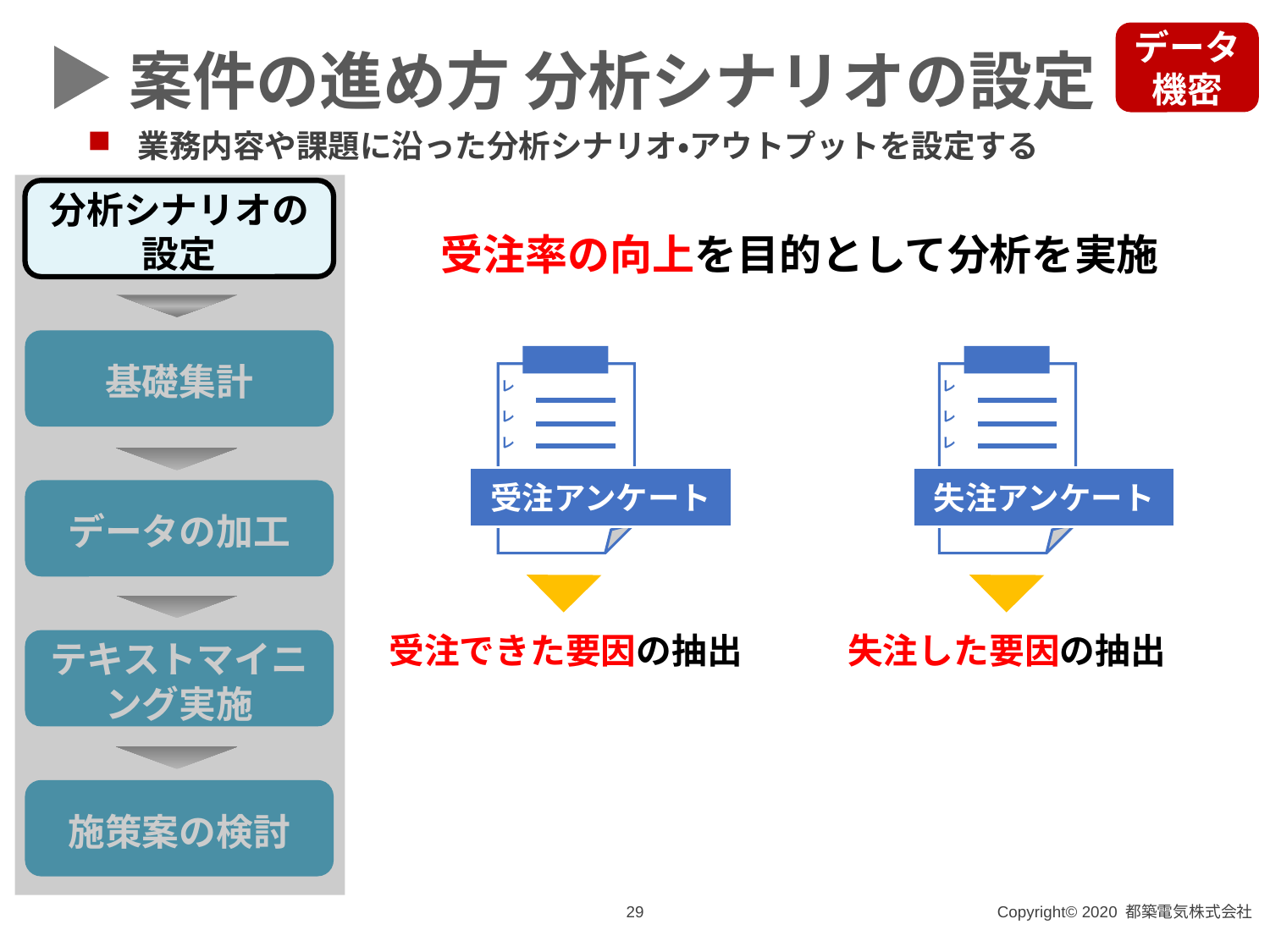

データ機密
案件の進め方 分析シナリオの設定

業務内容や課題に沿った分析シナリオ・アウトプットを設定する

分析シナリオの
設定

基礎集計

データの加工

テキストマイニング実施

施策案の検討
受注率の向上を目的として分析を実施

レ
レ
レ

レ
レ
レ
受注アンケート
失注アンケート

受注できた要因の抽出
失注した要因の抽出
29
Copyright© 2020 都築電気株式会社